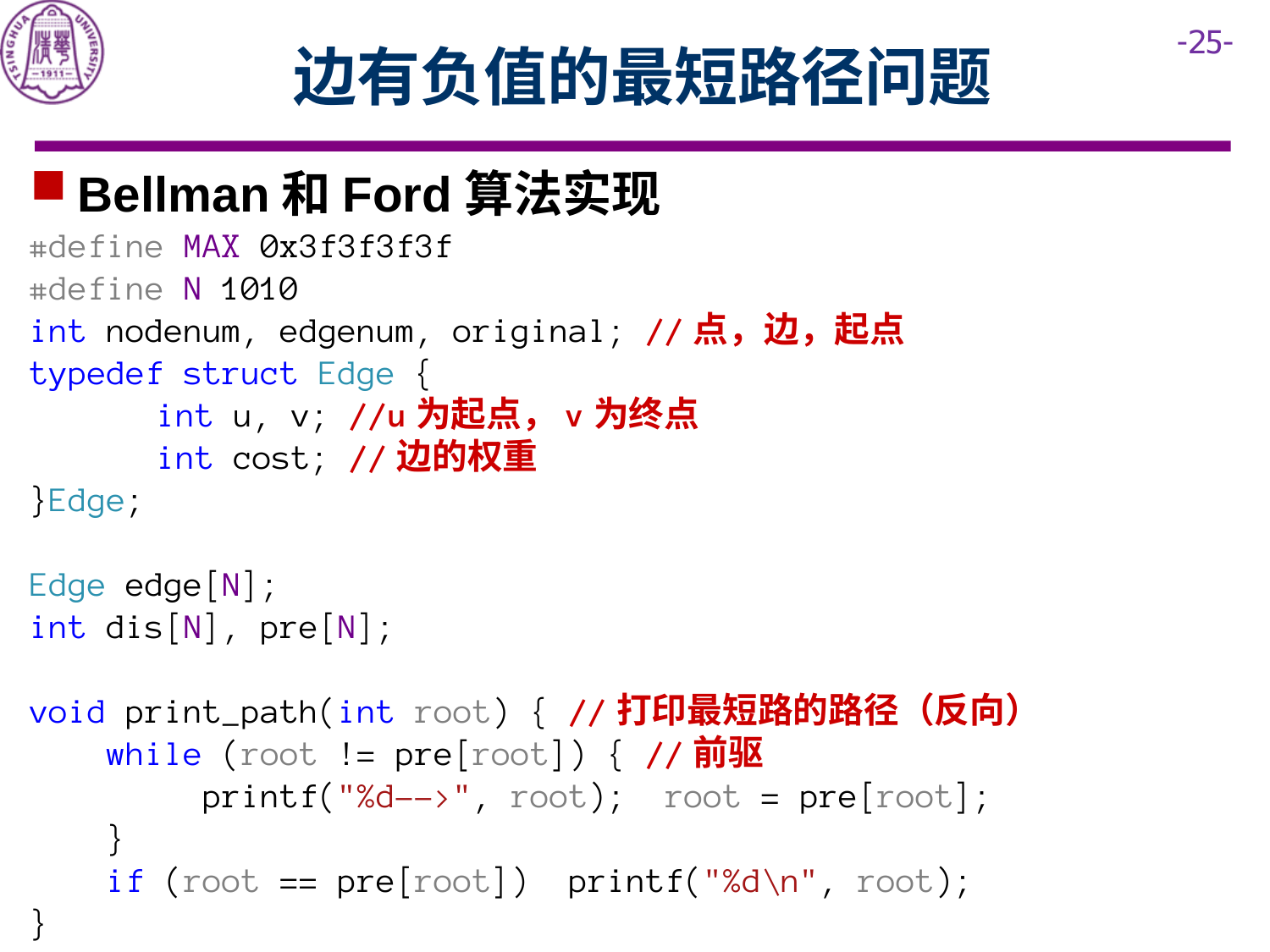

# 边有负值的最短路径问题
Bellman和Ford算法实现
#define MAX 0x3f3f3f3f
#define N 1010
int nodenum, edgenum, original; //点，边，起点
typedef struct Edge {
	int u, v; //u为起点，v为终点
	int cost; //边的权重
}Edge;

Edge edge[N];
int dis[N], pre[N];

void print_path(int root) { //打印最短路的路径（反向）
    while (root != pre[root]) { //前驱
         printf("%d-->", root);  root = pre[root];
    }
    if (root == pre[root])  printf("%d\n", root);
}